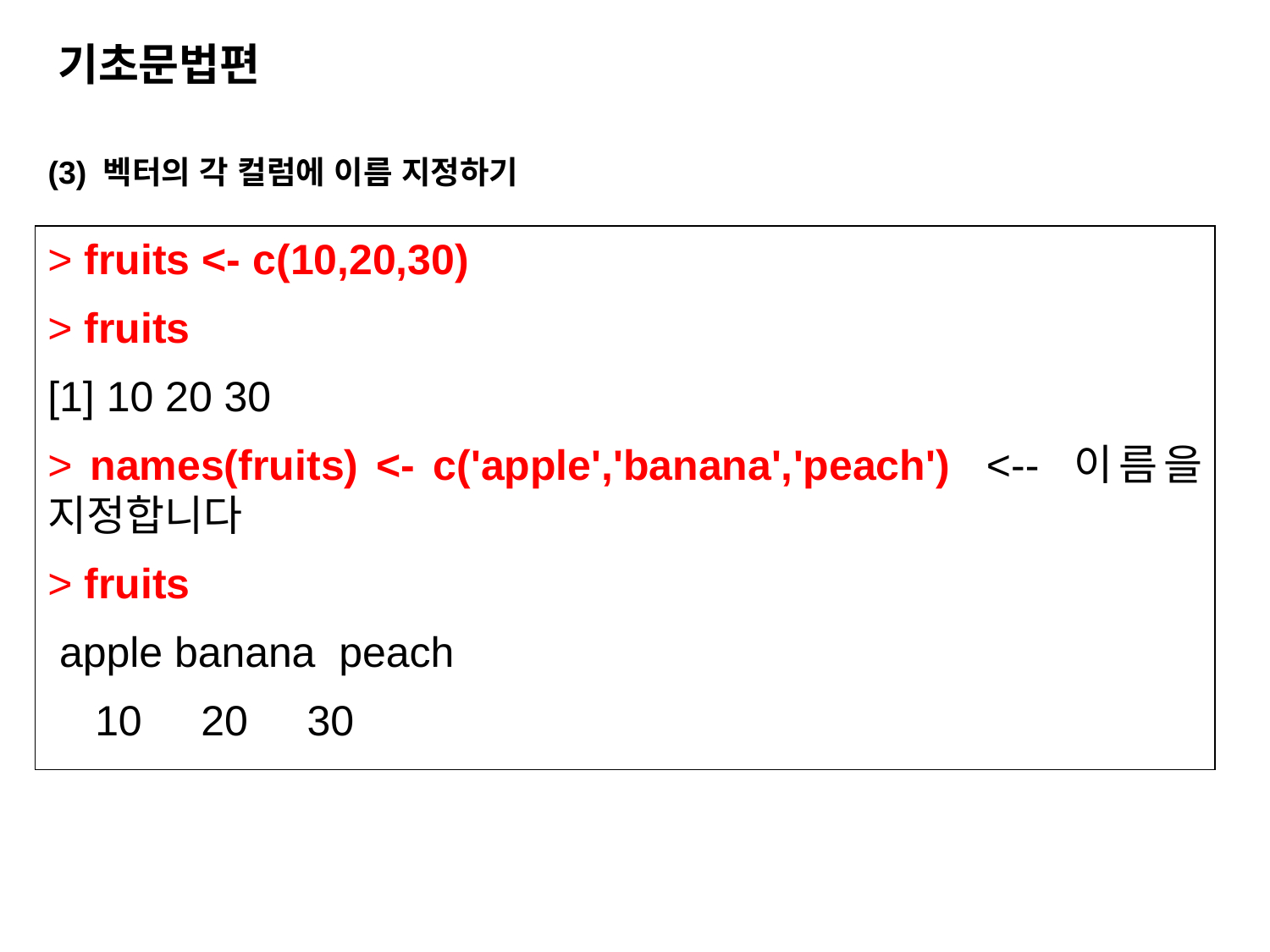

기초문법편
(3) 벡터의 각 컬럼에 이름 지정하기
> fruits <- c(10,20,30)
> fruits
[1] 10 20 30
> names(fruits) <- c('apple','banana','peach')  <-- 이름을 지정합니다
> fruits
 apple banana  peach
    10     20     30